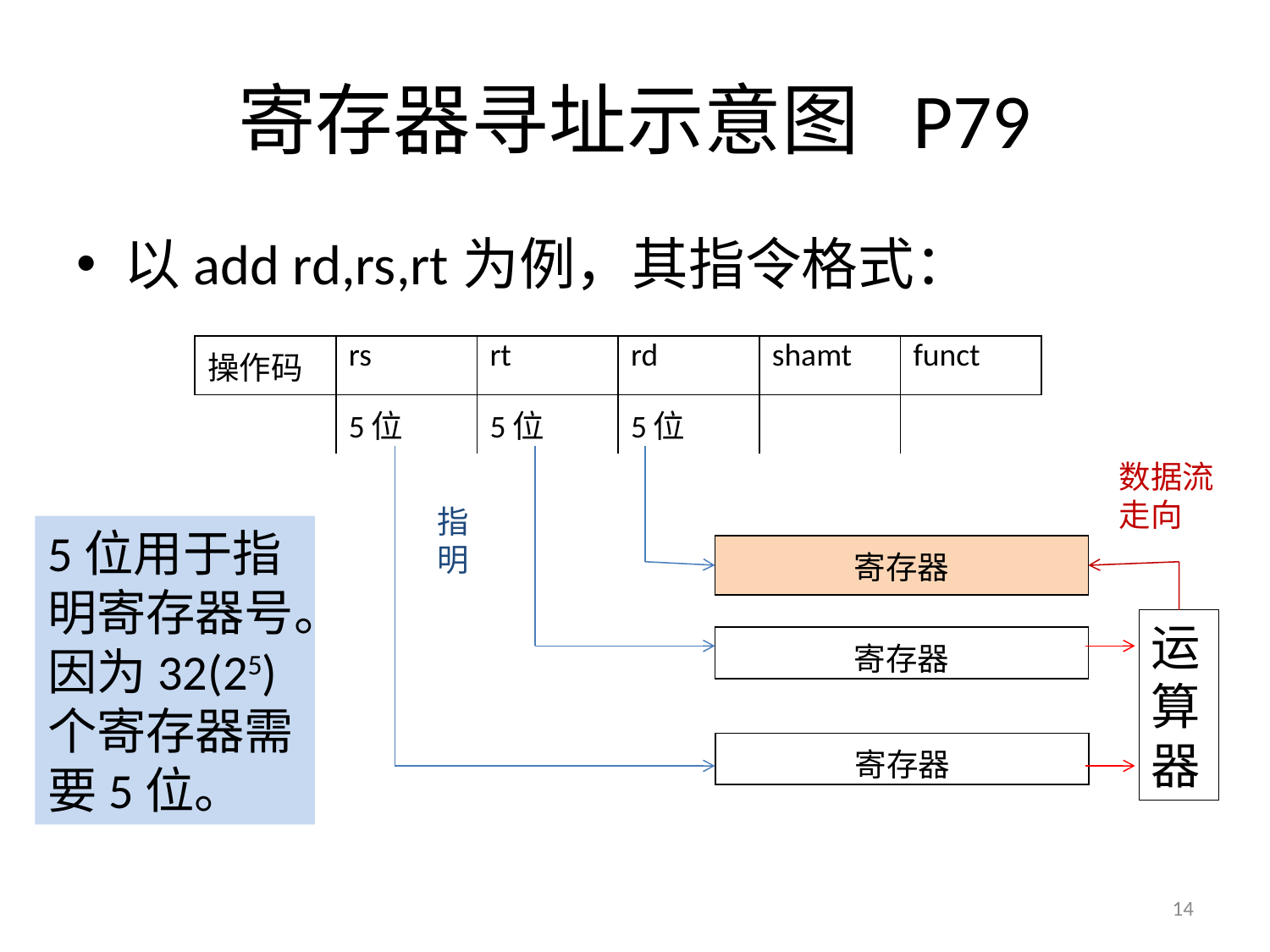

# 寄存器寻址示意图  P79
以add rd,rs,rt为例，其指令格式：
| 操作码 | rs | rt | rd | shamt | funct |
| --- | --- | --- | --- | --- | --- |
|  | 5位 | 5位 | 5位 |  |  |
数据流走向
指明
5位用于指明寄存器号。因为32(25)个寄存器需要5位。
| 寄存器 |
| --- |
运算器
| 寄存器 |
| --- |
| 寄存器 |
| --- |
14